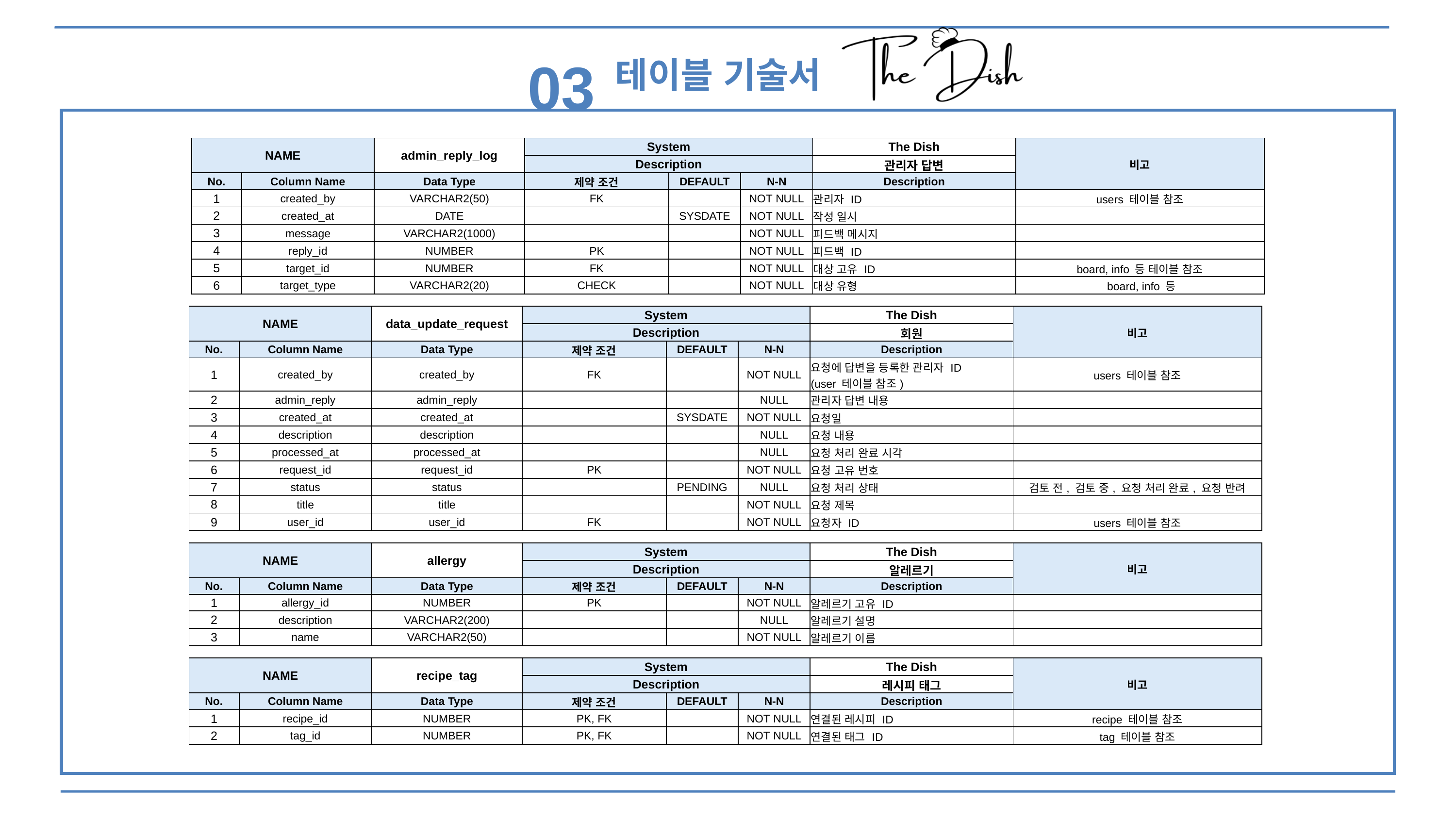

03
테이블 기술서

| NAME |  | admin\_reply\_log | System |  |  | The Dish | 비고 |
| --- | --- | --- | --- | --- | --- | --- | --- |
|  |  |  | Description |  |  | 관리자 답변 |  |
| No. | Column Name | Data Type | 제약 조건 | DEFAULT | N-N | Description |  |
| 1 | created\_by | VARCHAR2(50) | FK |  | NOT NULL | 관리자 ID | users 테이블 참조 |
| 2 | created\_at | DATE |  | SYSDATE | NOT NULL | 작성 일시 |  |
| 3 | message | VARCHAR2(1000) |  |  | NOT NULL | 피드백 메시지 |  |
| 4 | reply\_id | NUMBER | PK |  | NOT NULL | 피드백 ID |  |
| 5 | target\_id | NUMBER | FK |  | NOT NULL | 대상 고유 ID | board, info 등 테이블 참조 |
| 6 | target\_type | VARCHAR2(20) | CHECK |  | NOT NULL | 대상 유형 | board, info 등 |
| NAME |  | data\_update\_request | System |  |  | The Dish | 비고 |
| --- | --- | --- | --- | --- | --- | --- | --- |
|  |  |  | Description |  |  | 회원 |  |
| No. | Column Name | Data Type | 제약 조건 | DEFAULT | N-N | Description |  |
| 1 | created\_by | created\_by | FK |  | NOT NULL | 요청에 답변을 등록한 관리자 ID (user 테이블 참조) | users 테이블 참조 |
| 2 | admin\_reply | admin\_reply |  |  | NULL | 관리자 답변 내용 |  |
| 3 | created\_at | created\_at |  | SYSDATE | NOT NULL | 요청일 |  |
| 4 | description | description |  |  | NULL | 요청 내용 |  |
| 5 | processed\_at | processed\_at |  |  | NULL | 요청 처리 완료 시각 |  |
| 6 | request\_id | request\_id | PK |  | NOT NULL | 요청 고유 번호 |  |
| 7 | status | status |  | PENDING | NULL | 요청 처리 상태 | 검토 전, 검토 중, 요청 처리 완료, 요청 반려 |
| 8 | title | title |  |  | NOT NULL | 요청 제목 |  |
| 9 | user\_id | user\_id | FK |  | NOT NULL | 요청자 ID | users 테이블 참조 |
| NAME |  | allergy | System |  |  | The Dish | 비고 |
| --- | --- | --- | --- | --- | --- | --- | --- |
|  |  |  | Description |  |  | 알레르기 |  |
| No. | Column Name | Data Type | 제약 조건 | DEFAULT | N-N | Description |  |
| 1 | allergy\_id | NUMBER | PK |  | NOT NULL | 알레르기 고유 ID |  |
| 2 | description | VARCHAR2(200) |  |  | NULL | 알레르기 설명 |  |
| 3 | name | VARCHAR2(50) |  |  | NOT NULL | 알레르기 이름 |  |
| NAME |  | recipe\_tag | System |  |  | The Dish | 비고 |
| --- | --- | --- | --- | --- | --- | --- | --- |
|  |  |  | Description |  |  | 레시피 태그 |  |
| No. | Column Name | Data Type | 제약 조건 | DEFAULT | N-N | Description |  |
| 1 | recipe\_id | NUMBER | PK, FK |  | NOT NULL | 연결된 레시피 ID | recipe 테이블 참조 |
| 2 | tag\_id | NUMBER | PK, FK |  | NOT NULL | 연결된 태그 ID | tag 테이블 참조 |